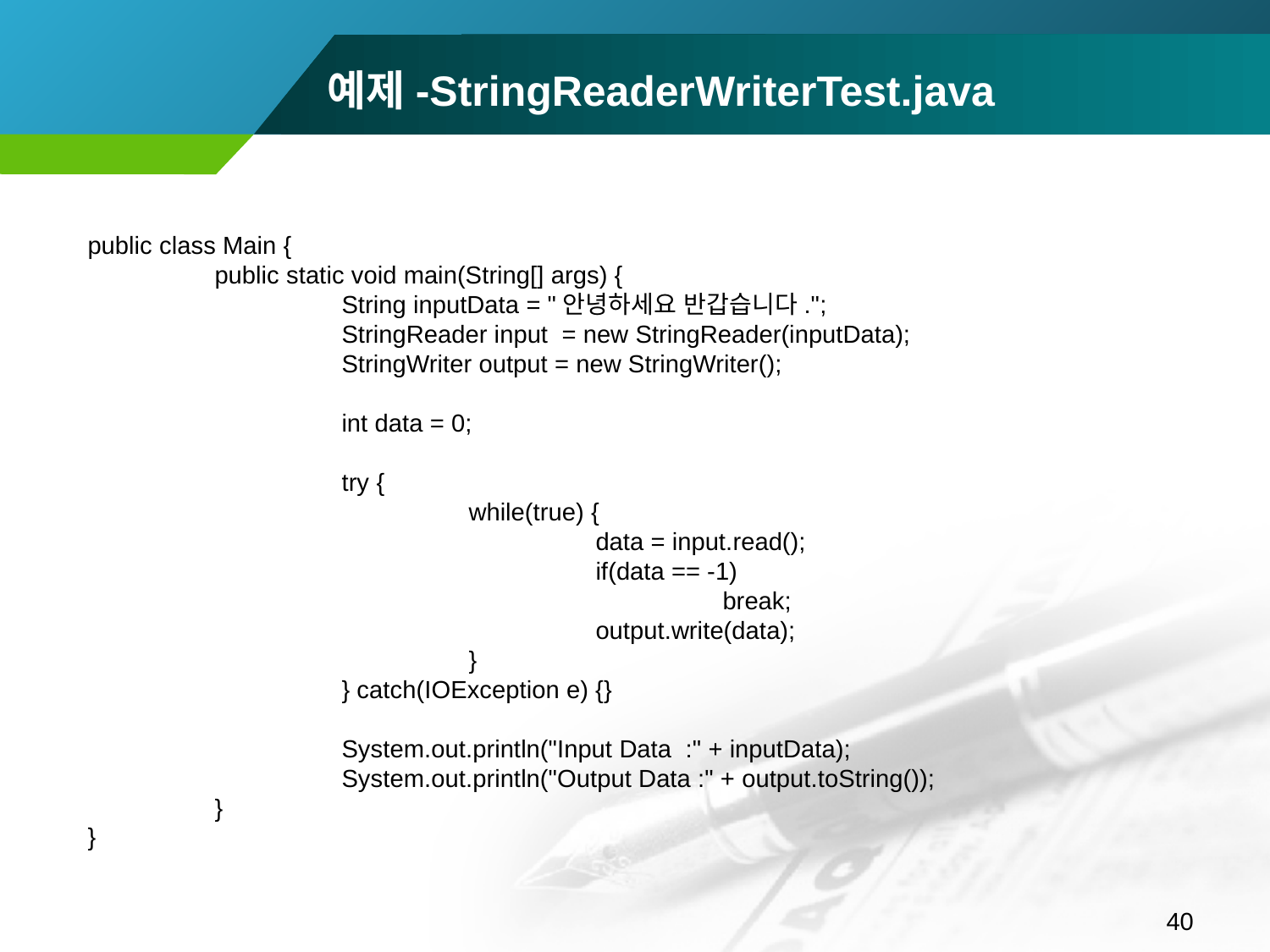

예제-StringReaderWriterTest.java
public class Main {
	public static void main(String[] args) {
		String inputData = "안녕하세요 반갑습니다.";
		StringReader input  = new StringReader(inputData);
		StringWriter output = new StringWriter();

		int data = 0;

		try {
			while(true) {
				data = input.read();
				if(data == -1)
					break;
				output.write(data);
			}
		} catch(IOException e) {}

		System.out.println("Input Data  :" + inputData);
		System.out.println("Output Data :" + output.toString());
	}
}
40